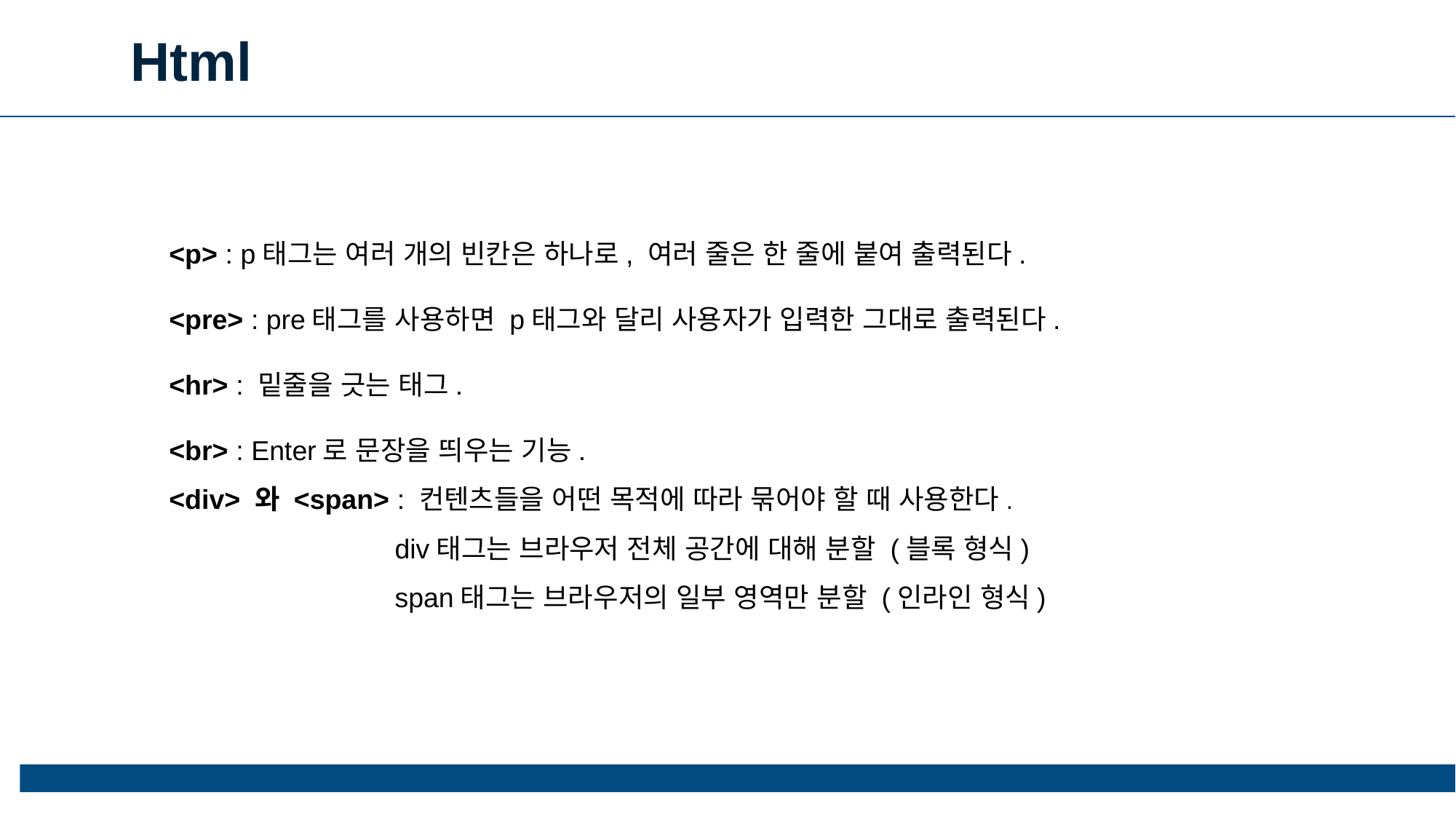

Html

     <p> : p태그는 여러 개의 빈칸은 하나로, 여러 줄은 한 줄에 붙여 출력된다.
     <pre> : pre태그를 사용하면 p태그와 달리 사용자가 입력한 그대로 출력된다.
     <hr> : 밑줄을 긋는 태그.
     <br> : Enter로 문장을 띄우는 기능.
     <div> 와 <span> : 컨텐츠들을 어떤 목적에 따라 묶어야 할 때 사용한다.
		      div태그는 브라우저 전체 공간에 대해 분할 (블록 형식)
		      span태그는 브라우저의 일부 영역만 분할 (인라인 형식)